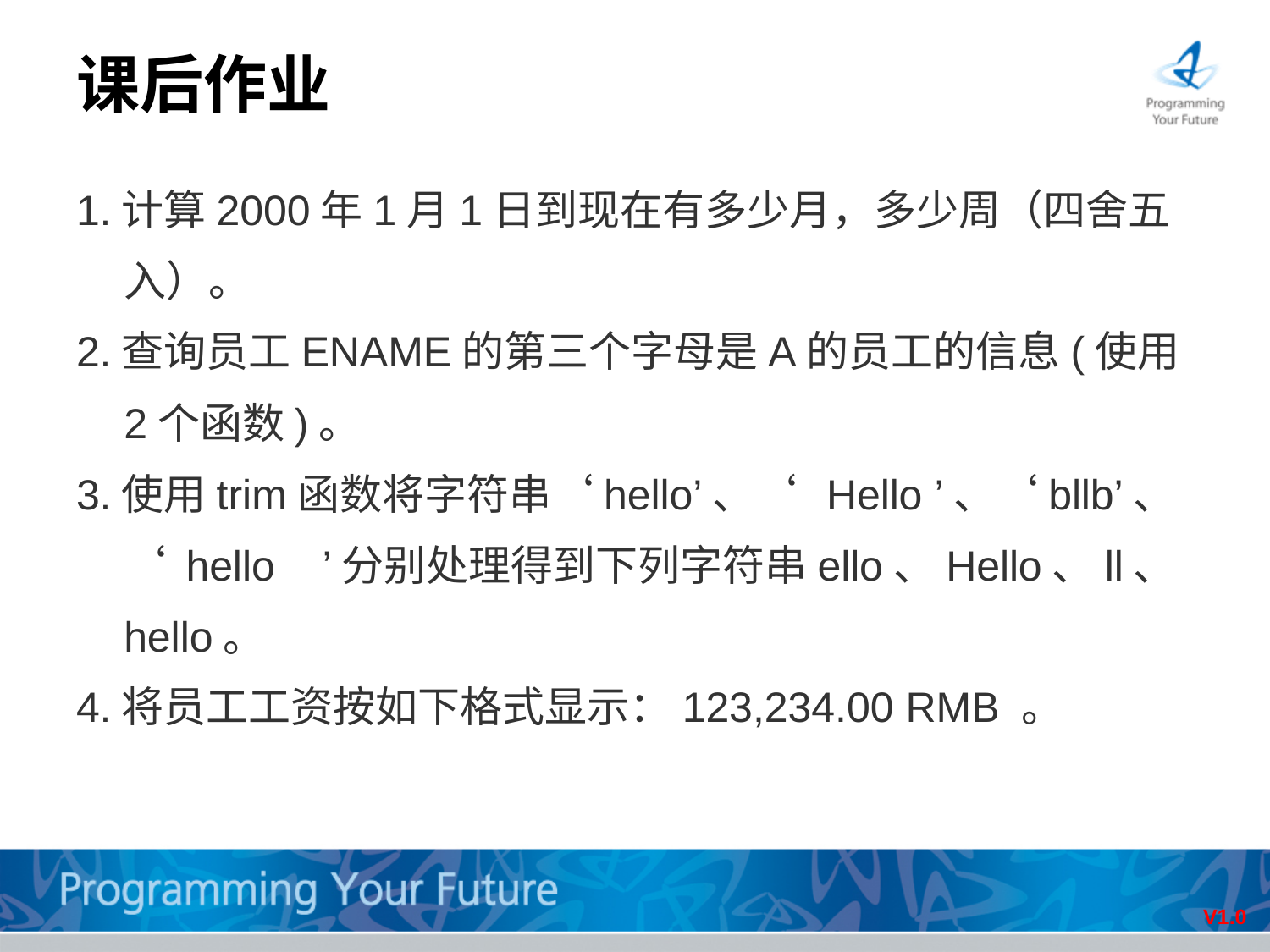

# 课后作业
1.计算2000年1月1日到现在有多少月，多少周（四舍五入）。
2.查询员工ENAME的第三个字母是A的员工的信息(使用2个函数)。
3.使用trim函数将字符串‘hello’、‘  Hello ’、‘bllb’、‘ hello    ’分别处理得到下列字符串ello、Hello、ll、hello。
4.将员工工资按如下格式显示：123,234.00 RMB 。